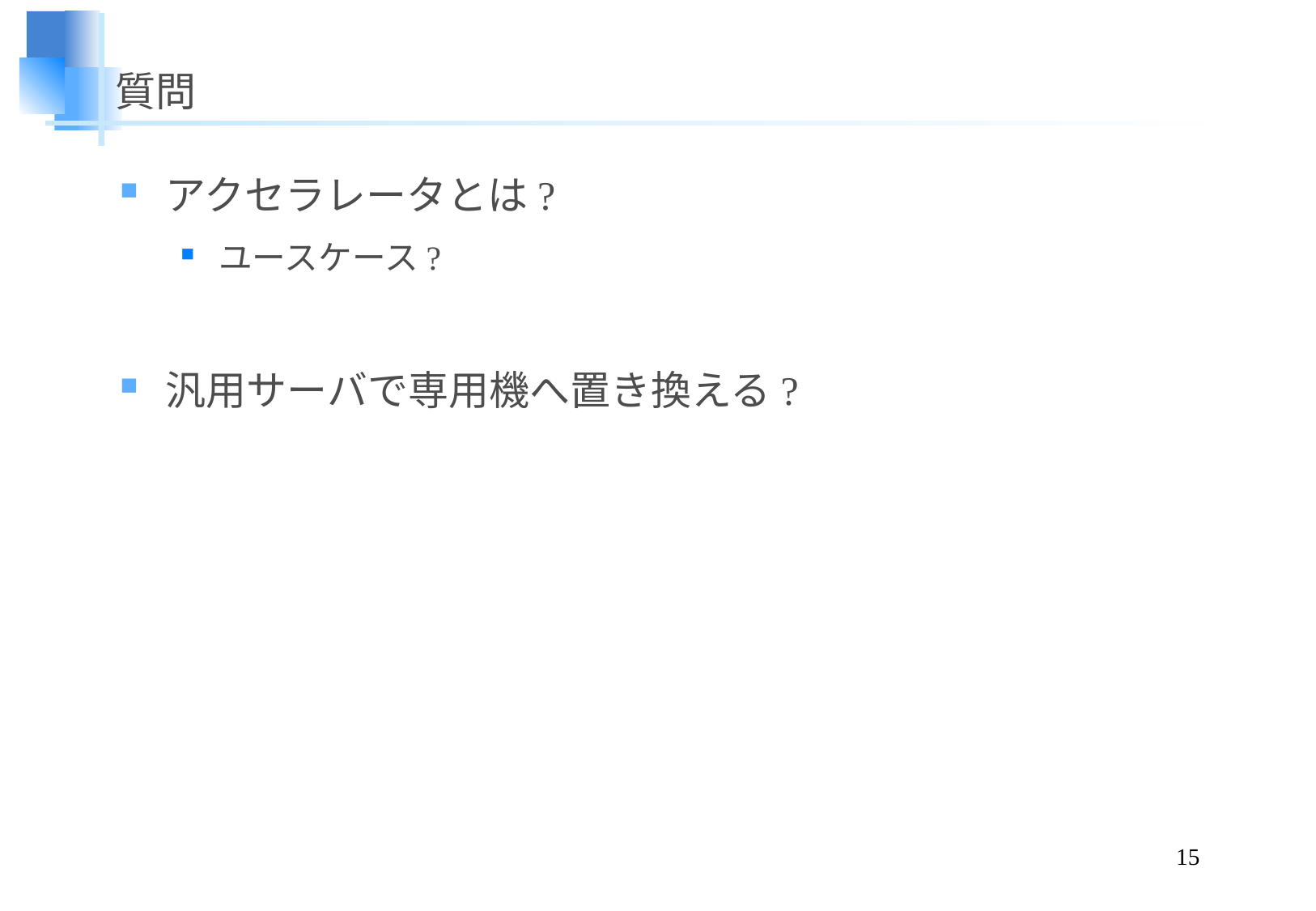

# 質問
アクセラレータとは?
ユースケース?

汎用サーバで専用機へ置き換える?
15